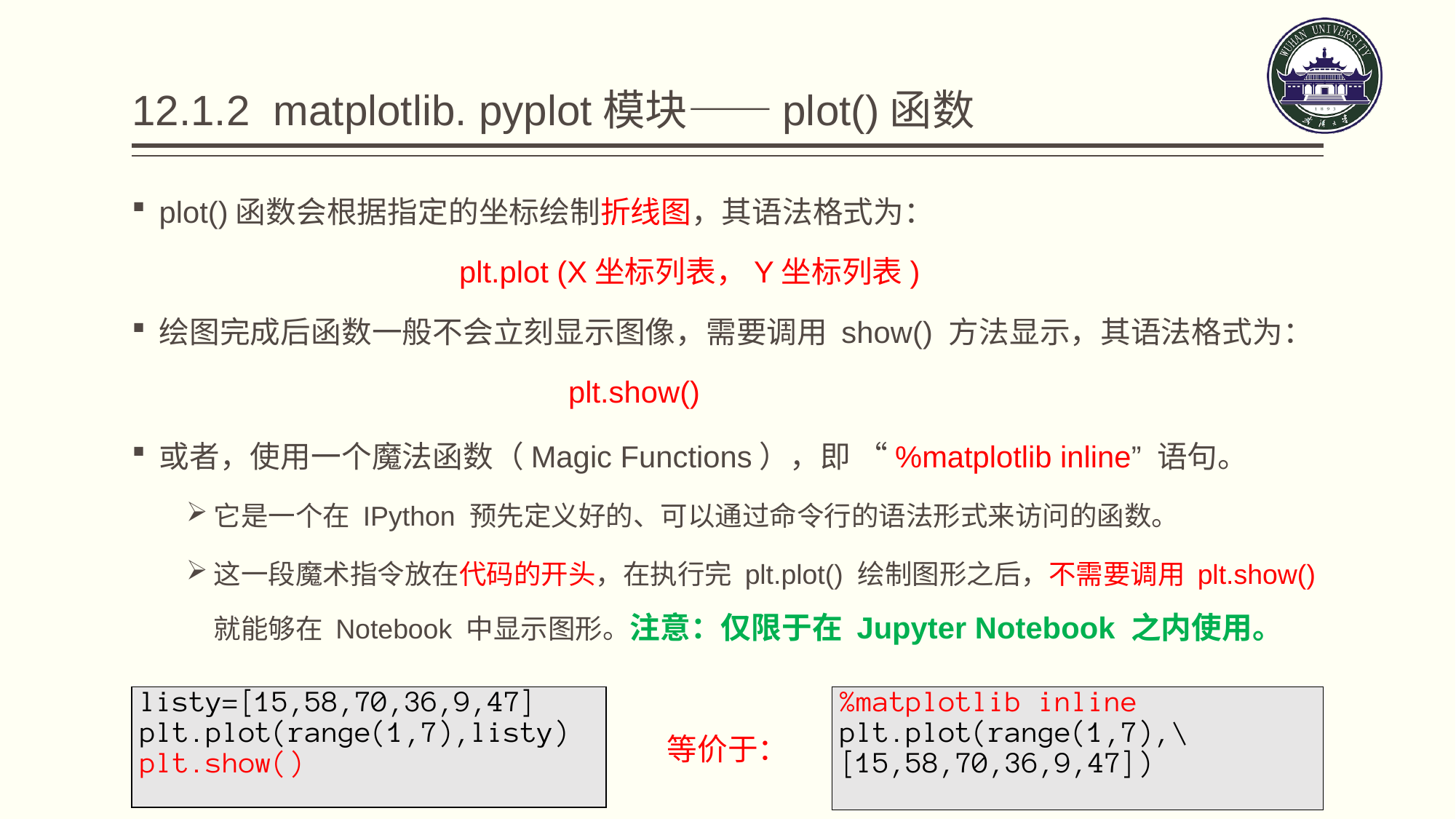

# 12.1.2  matplotlib. pyplot模块——plot()函数
plot()函数会根据指定的坐标绘制折线图，其语法格式为：
			plt.plot (X坐标列表，Y坐标列表)
绘图完成后函数一般不会立刻显示图像，需要调用 show() 方法显示，其语法格式为：
			 	plt.show()
或者，使用一个魔法函数（Magic Functions），即 “%matplotlib inline” 语句。
它是一个在 IPython 预先定义好的、可以通过命令行的语法形式来访问的函数。
这一段魔术指令放在代码的开头，在执行完 plt.plot() 绘制图形之后，不需要调用 plt.show() 就能够在 Notebook 中显示图形。注意：仅限于在 Jupyter Notebook 之内使用。
| listy=[15,58,70,36,9,47] plt.plot(range(1,7),listy) plt.show() |
| --- |
| %matplotlib inline plt.plot(range(1,7),\ [15,58,70,36,9,47]) |
| --- |
等价于：